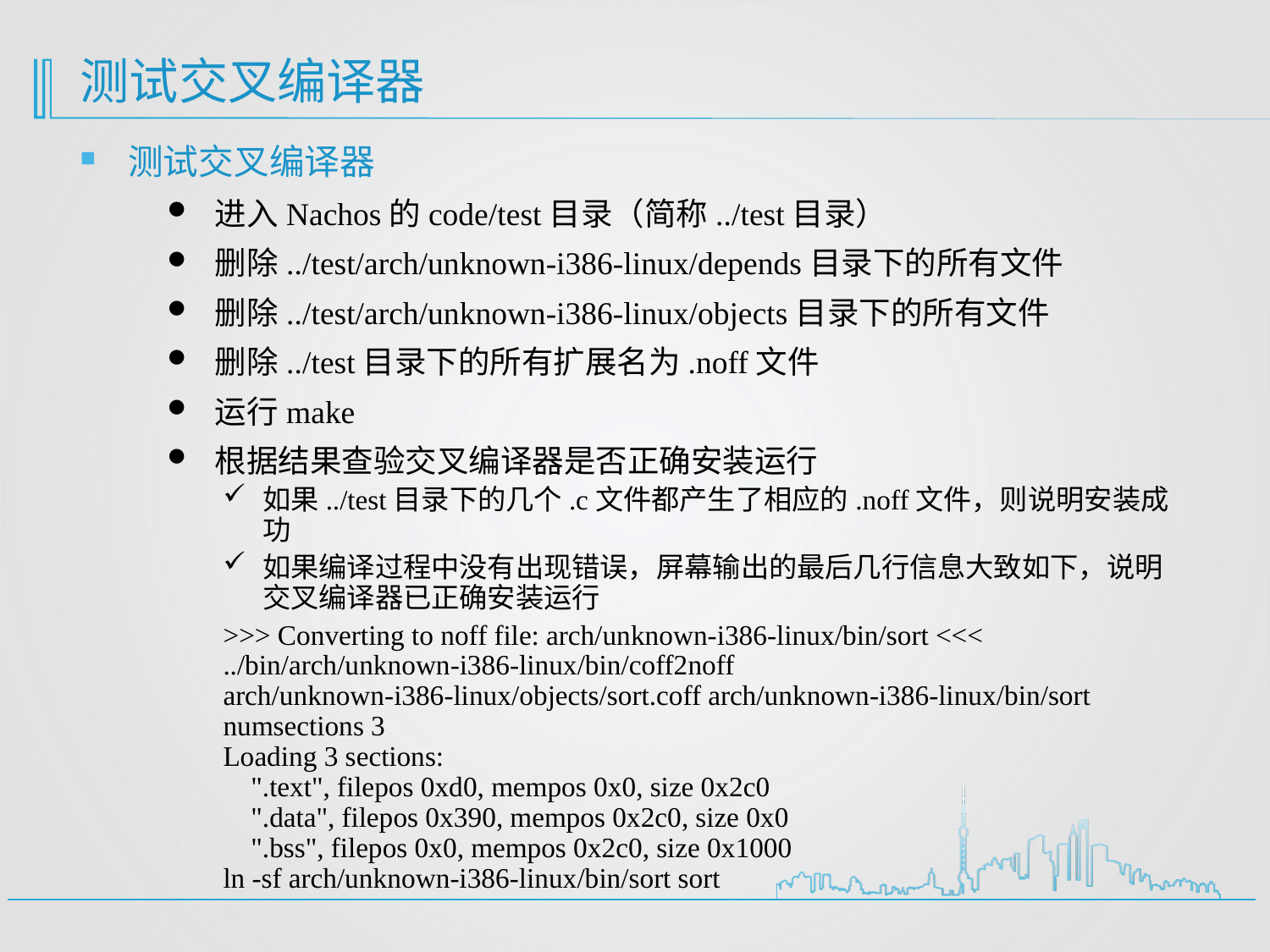

# 测试交叉编译器
测试交叉编译器
进入Nachos的code/test目录（简称../test目录）
删除../test/arch/unknown-i386-linux/depends目录下的所有文件
删除../test/arch/unknown-i386-linux/objects目录下的所有文件
删除../test目录下的所有扩展名为.noff文件
运行make
根据结果查验交叉编译器是否正确安装运行
如果../test目录下的几个.c文件都产生了相应的.noff文件，则说明安装成功
如果编译过程中没有出现错误，屏幕输出的最后几行信息大致如下，说明交叉编译器已正确安装运行
>>> Converting to noff file: arch/unknown-i386-linux/bin/sort <<<
../bin/arch/unknown-i386-linux/bin/coff2noff arch/unknown-i386-linux/objects/sort.coff arch/unknown-i386-linux/bin/sort
numsections 3 
Loading 3 sections:
    ".text", filepos 0xd0, mempos 0x0, size 0x2c0
    ".data", filepos 0x390, mempos 0x2c0, size 0x0
    ".bss", filepos 0x0, mempos 0x2c0, size 0x1000
ln -sf arch/unknown-i386-linux/bin/sort sort